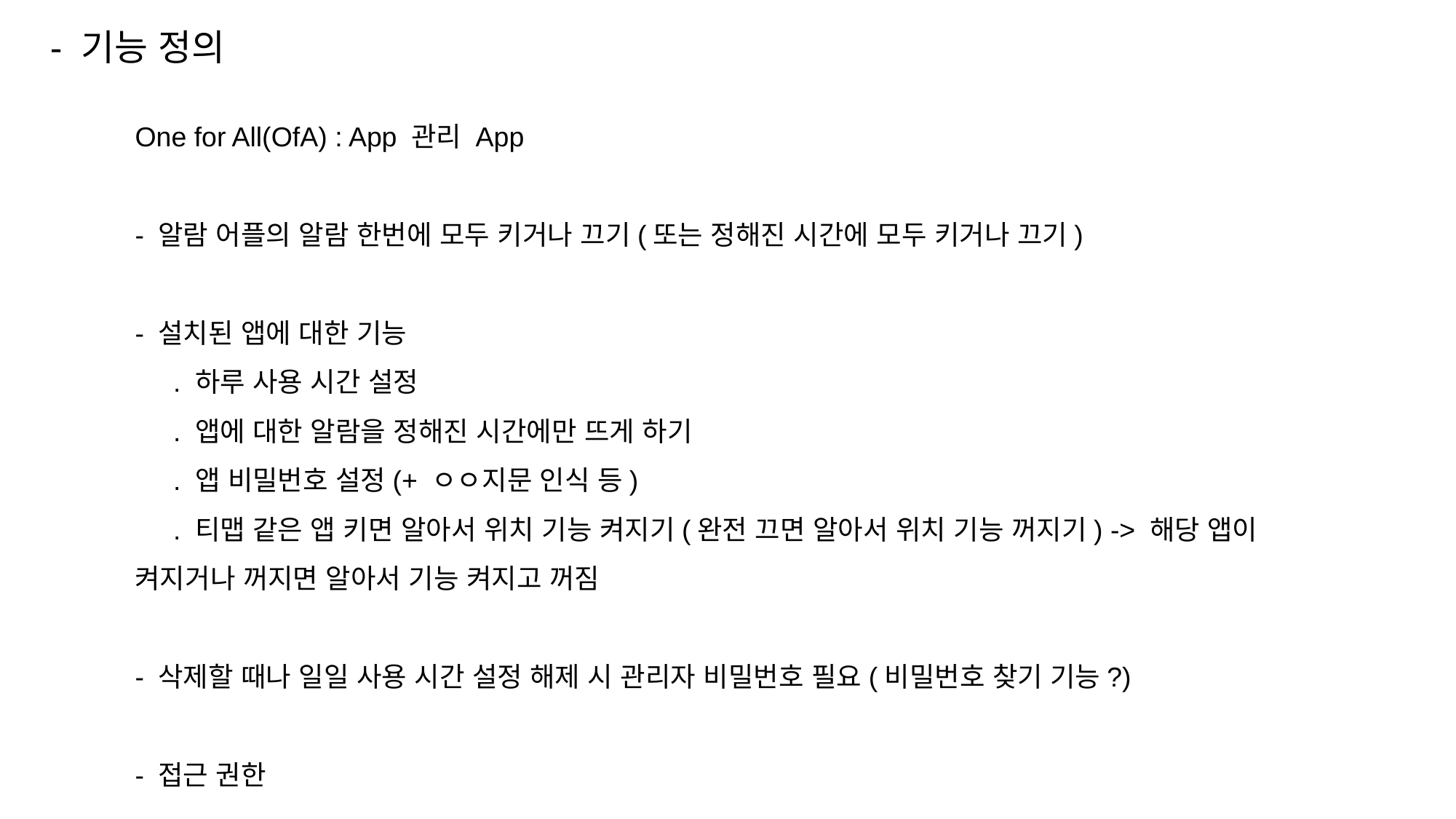

- 기능 정의
One for All(OfA) : App 관리 App

- 알람 어플의 알람 한번에 모두 키거나 끄기(또는 정해진 시간에 모두 키거나 끄기)

- 설치된 앱에 대한 기능
     . 하루 사용 시간 설정
     . 앱에 대한 알람을 정해진 시간에만 뜨게 하기
     . 앱 비밀번호 설정(+ ㅇㅇ지문 인식 등)
     . 티맵 같은 앱 키면 알아서 위치 기능 켜지기(완전 끄면 알아서 위치 기능 꺼지기) -> 해당 앱이 켜지거나 꺼지면 알아서 기능 켜지고 꺼짐

- 삭제할 때나 일일 사용 시간 설정 해제 시 관리자 비밀번호 필요(비밀번호 찾기 기능?)

- 접근 권한